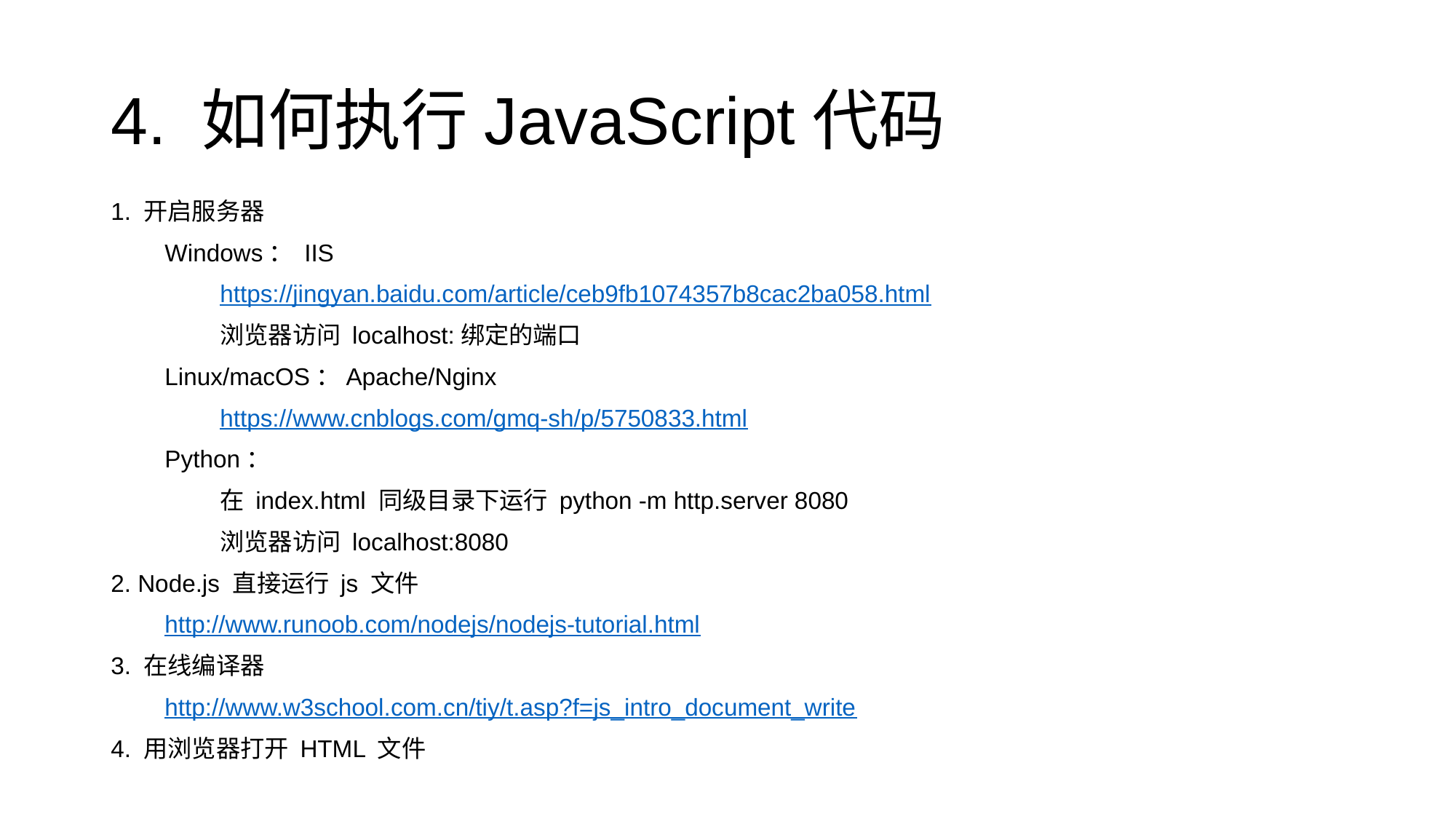

# 4. 如何执行JavaScript代码
1. 开启服务器
        Windows： IIS
	https://jingyan.baidu.com/article/ceb9fb1074357b8cac2ba058.html
	浏览器访问 localhost:绑定的端口
        Linux/macOS：Apache/Nginx
	https://www.cnblogs.com/gmq-sh/p/5750833.html
        Python：
	在 index.html 同级目录下运行 python -m http.server 8080
	浏览器访问 localhost:8080
2. Node.js 直接运行 js 文件
        http://www.runoob.com/nodejs/nodejs-tutorial.html
3. 在线编译器
        http://www.w3school.com.cn/tiy/t.asp?f=js_intro_document_write
4. 用浏览器打开 HTML 文件